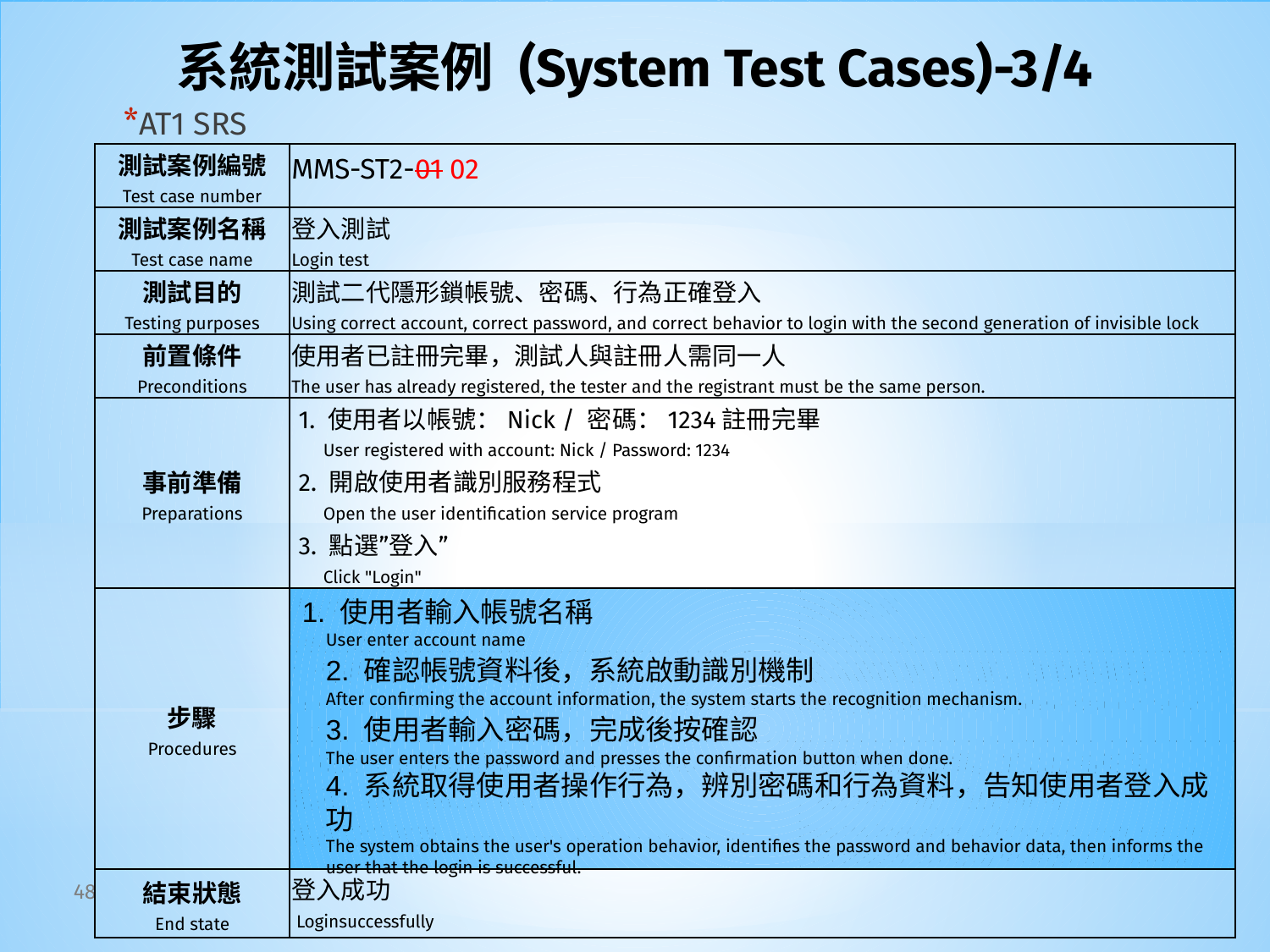

# 系統測試案例 (System Test Cases)-3/4
AT1 SRS
| 測試案例編號 Test case number | MMS-ST2-01 02 |  |
| --- | --- | --- |
| 測試案例名稱 Test case name | 登入測試 Login test |  |
| 測試目的 Testing purposes | 測試二代隱形鎖帳號、密碼、行為正確登入 Using correct account, correct password, and correct behavior to login with the second generation of invisible lock |  |
| 前置條件 Preconditions | 使用者已註冊完畢，測試人與註冊人需同一人 The user has already registered, the tester and the registrant must be the same person. |  |
| 事前準備 Preparations | 1. 使用者以帳號：Nick / 密碼：1234註冊完畢 User registered with account: Nick / Password: 1234 2. 開啟使用者識別服務程式 Open the user identification service program 3. 點選”登入” Click "Login" |  |
| 步驟 Procedures | 測試程序 test program | 預期結果 expected result |
|  | 1.使用者輸入帳號: Nick，完成後按確認鈕 User enters the account number: Nick, press the confirmation button when done. | 顯示密碼輸入介面，啟動攔截器 Display password input interface, start interceptor |
|  | 2.使用者滑動螢幕輸入 User sliding screen input 密碼:1234, Password: 1234, 按確認鈕結束 Press the confirmation button to end | 停止攔截器收集，並以此為使用 者行為，顯示註冊成功 Stop the interceptor collection and use this as the user behavior to display the registration success. |
| 結束狀態 End state | 登入成功 Loginsuccessfully |  |
1. 使用者輸入帳號名稱
User enter account name
2. 確認帳號資料後，系統啟動識別機制
After confirming the account information, the system starts the recognition mechanism.
3. 使用者輸入密碼，完成後按確認
The user enters the password and presses the confirmation button when done.
4. 系統取得使用者操作行為，辨別密碼和行為資料，告知使用者登入成功
The system obtains the user's operation behavior, identifies the password and behavior data, then informs the user that the login is successful.
48